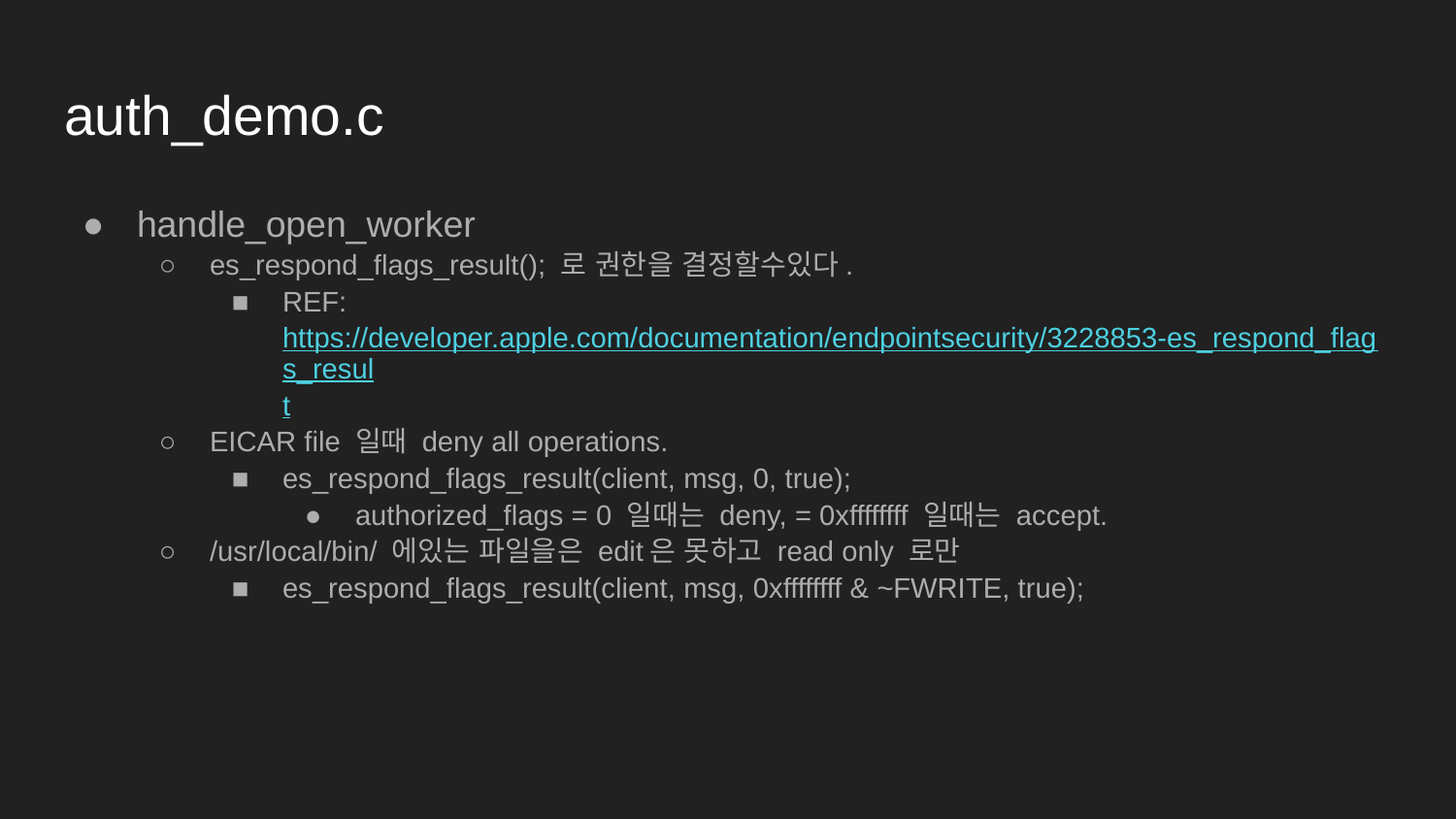

# auth_demo.c
handle_open_worker
es_respond_flags_result(); 로 권한을 결정할수있다.
REF:https://developer.apple.com/documentation/endpointsecurity/3228853-es_respond_flags_result
EICAR file 일때 deny all operations.
es_respond_flags_result(client, msg, 0, true);
authorized_flags = 0 일때는 deny, = 0xffffffff 일때는 accept.
/usr/local/bin/ 에있는 파일을은 edit은 못하고 read only 로만
es_respond_flags_result(client, msg, 0xffffffff & ~FWRITE, true);